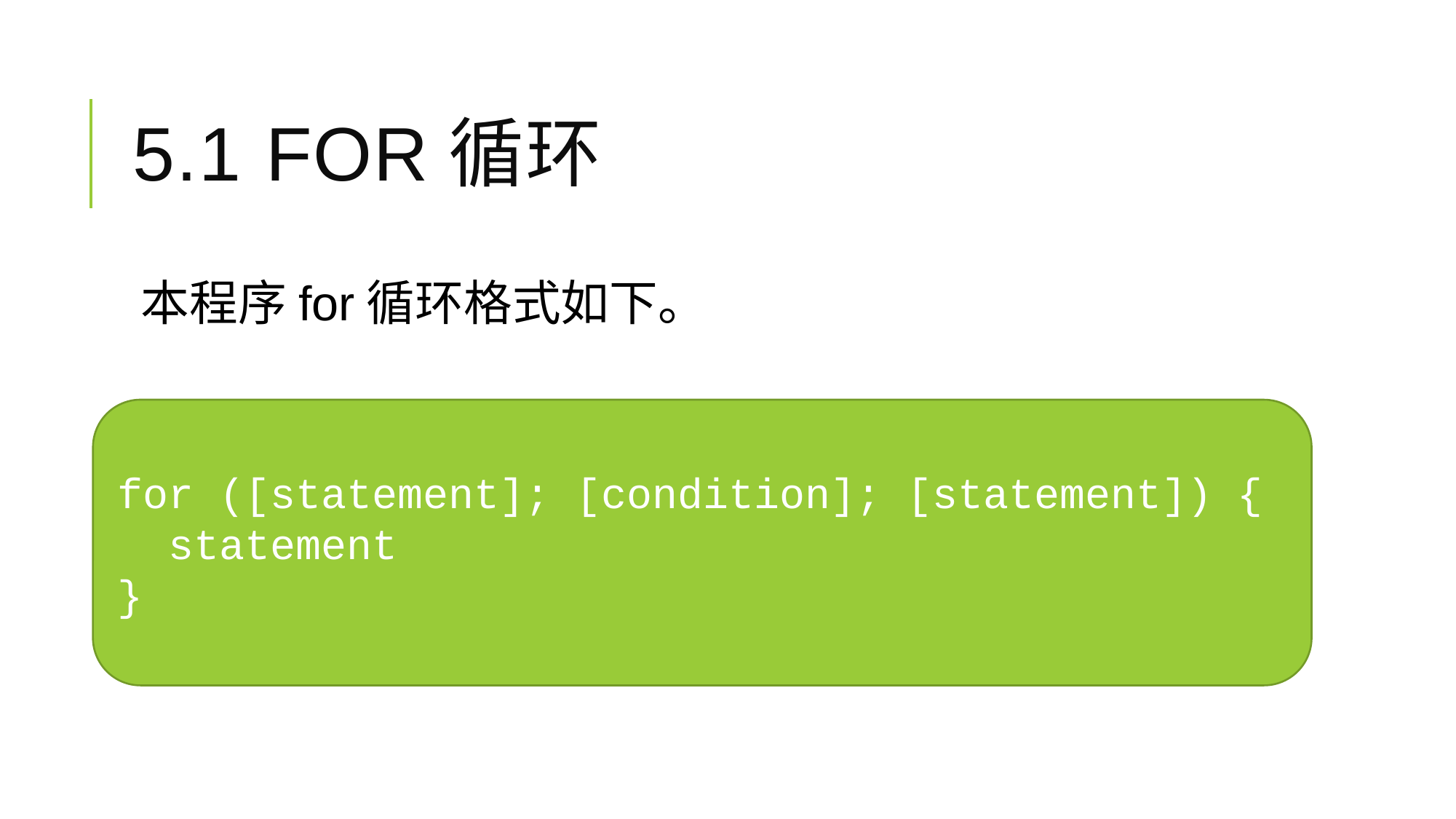

# 5.1 for循环
本程序for循环格式如下。

for ([statement]; [condition]; [statement]) {
  statement
}